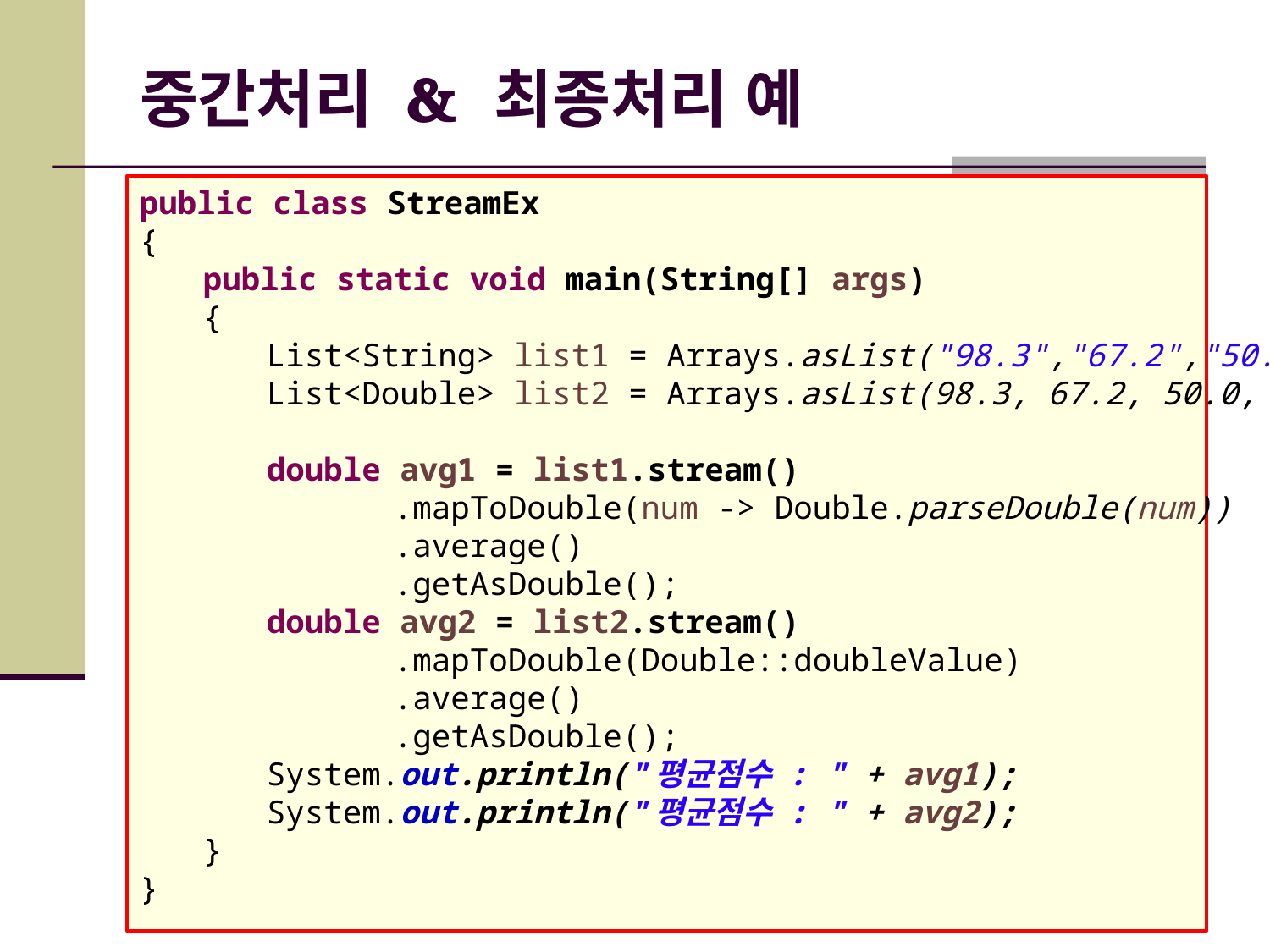

# 중간처리 & 최종처리 예
public class StreamEx
{
public static void main(String[] args)
{
List<String> list1 = Arrays.asList("98.3","67.2","50.0","78");
List<Double> list2 = Arrays.asList(98.3, 67.2, 50.0, 78.0);

double avg1 = list1.stream()
.mapToDouble(num -> Double.parseDouble(num))
.average()
.getAsDouble();
double avg2 = list2.stream()
.mapToDouble(Double::doubleValue)
.average()
.getAsDouble();
System.out.println("평균점수 : " + avg1);
System.out.println("평균점수 : " + avg2);
}
}

28